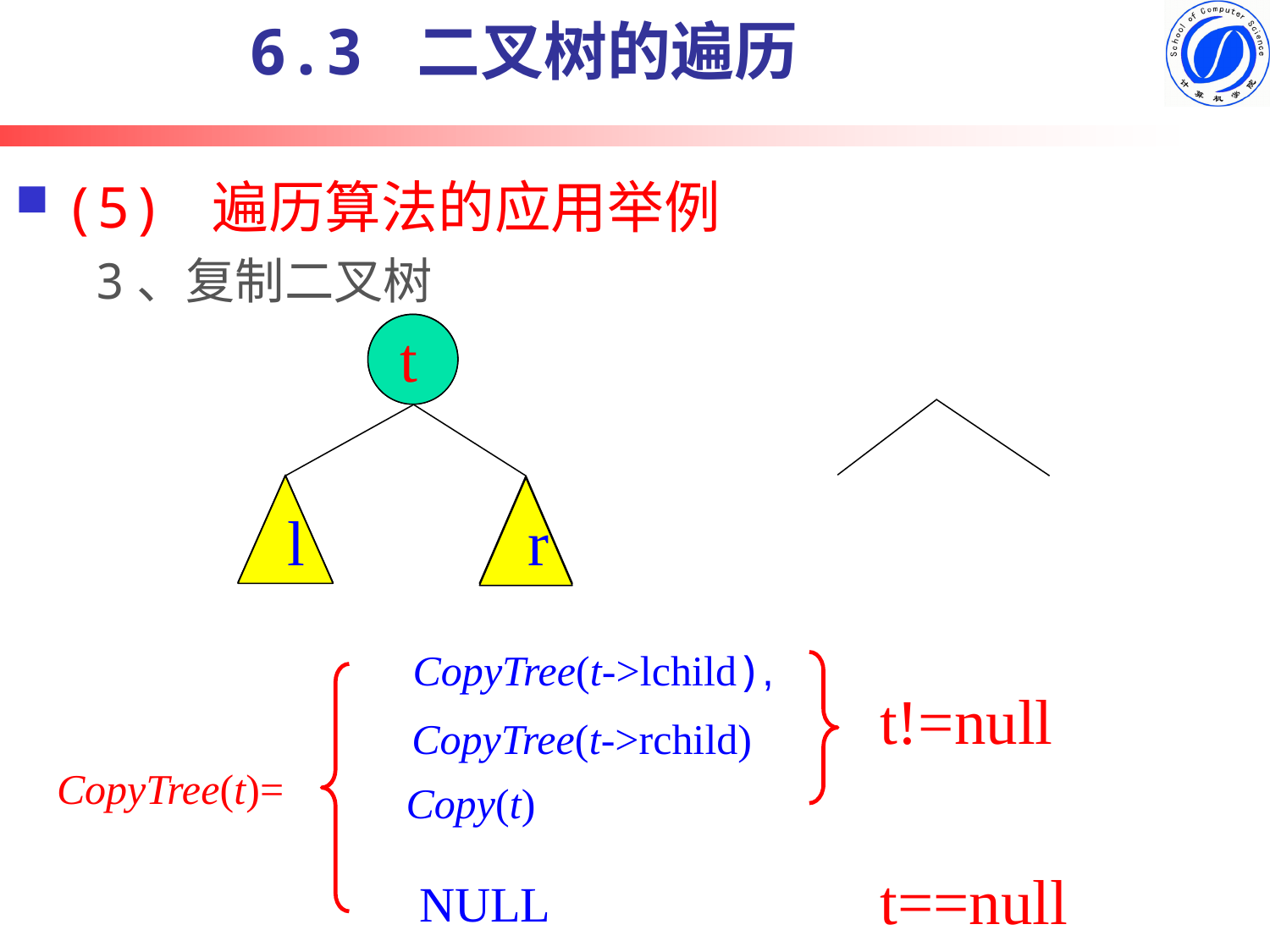

6.3 二叉树的遍历
# (5) 遍历算法的应用举例
3、复制二叉树
t

t

l
r
l
r
CopyTree(t->lchild),

t!=null
CopyTree(t->rchild)
CopyTree(t)=
Copy(t)
t==null
NULL